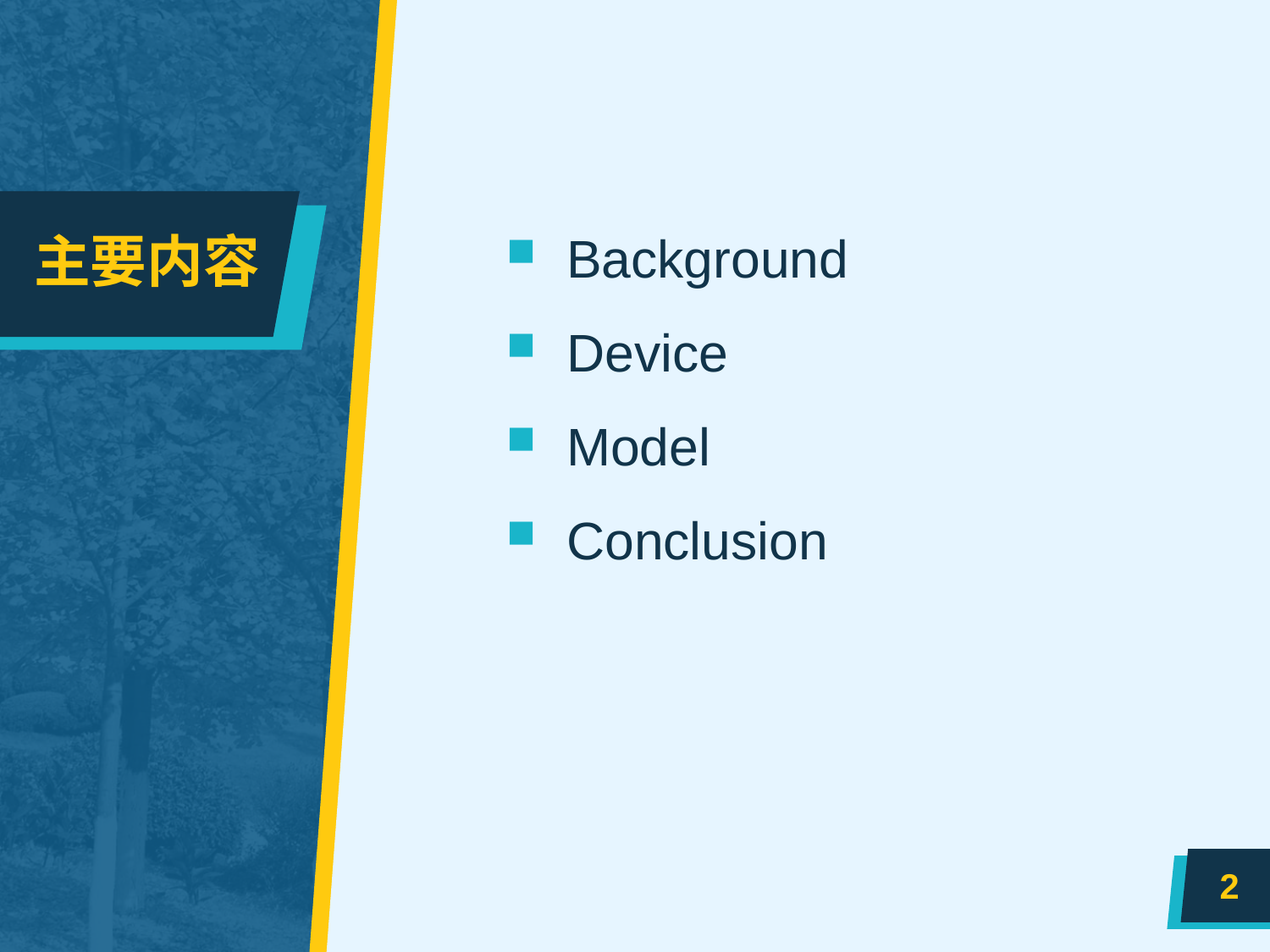

# 主要内容
Background
Device
Model
Conclusion
2